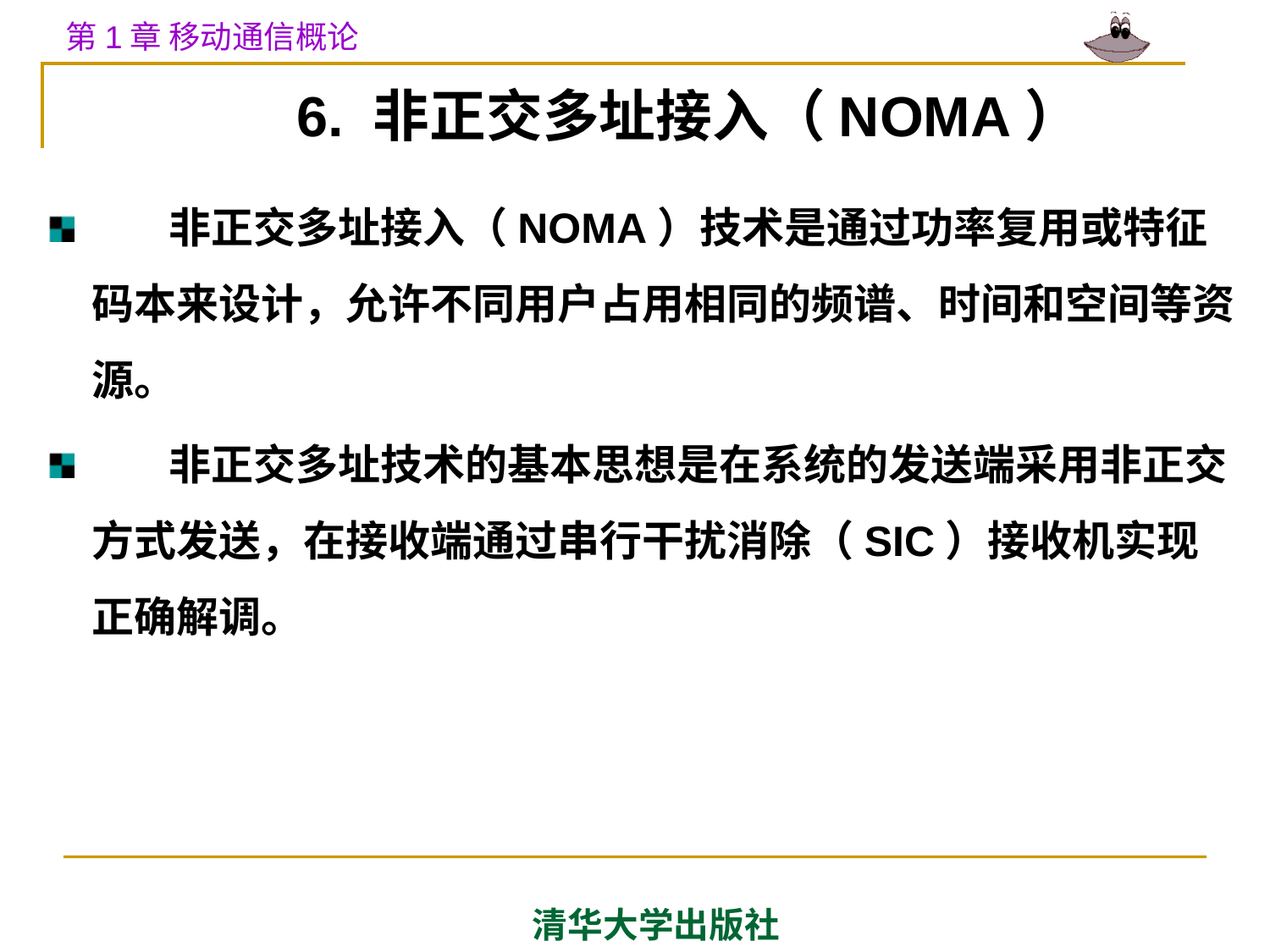

# 6. 非正交多址接入（NOMA）
       非正交多址接入（NOMA）技术是通过功率复用或特征码本来设计，允许不同用户占用相同的频谱、时间和空间等资源。
       非正交多址技术的基本思想是在系统的发送端采用非正交方式发送，在接收端通过串行干扰消除（SIC）接收机实现正确解调。